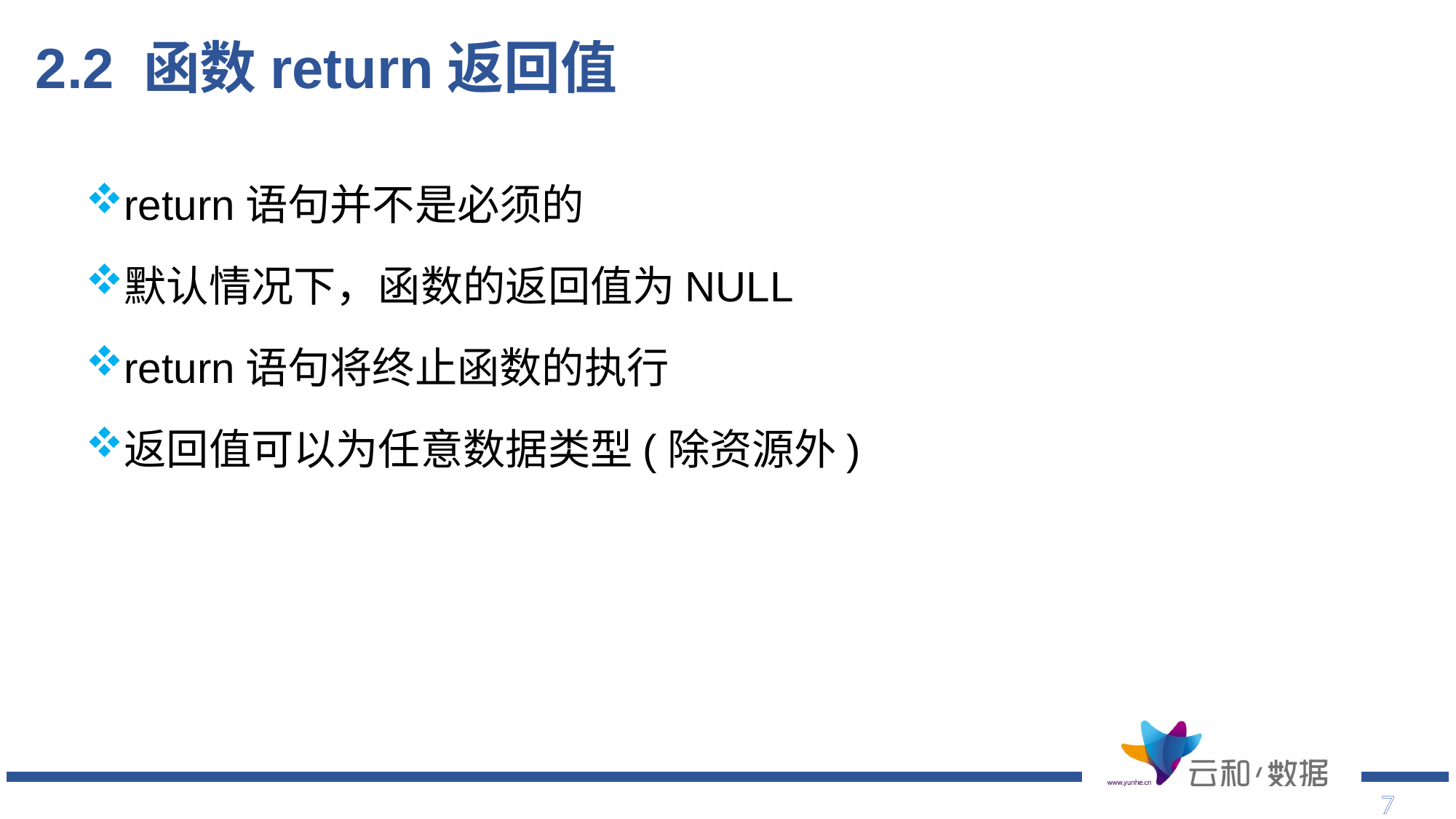

2.2 函数return返回值
return语句并不是必须的
默认情况下，函数的返回值为NULL
return语句将终止函数的执行
返回值可以为任意数据类型(除资源外)